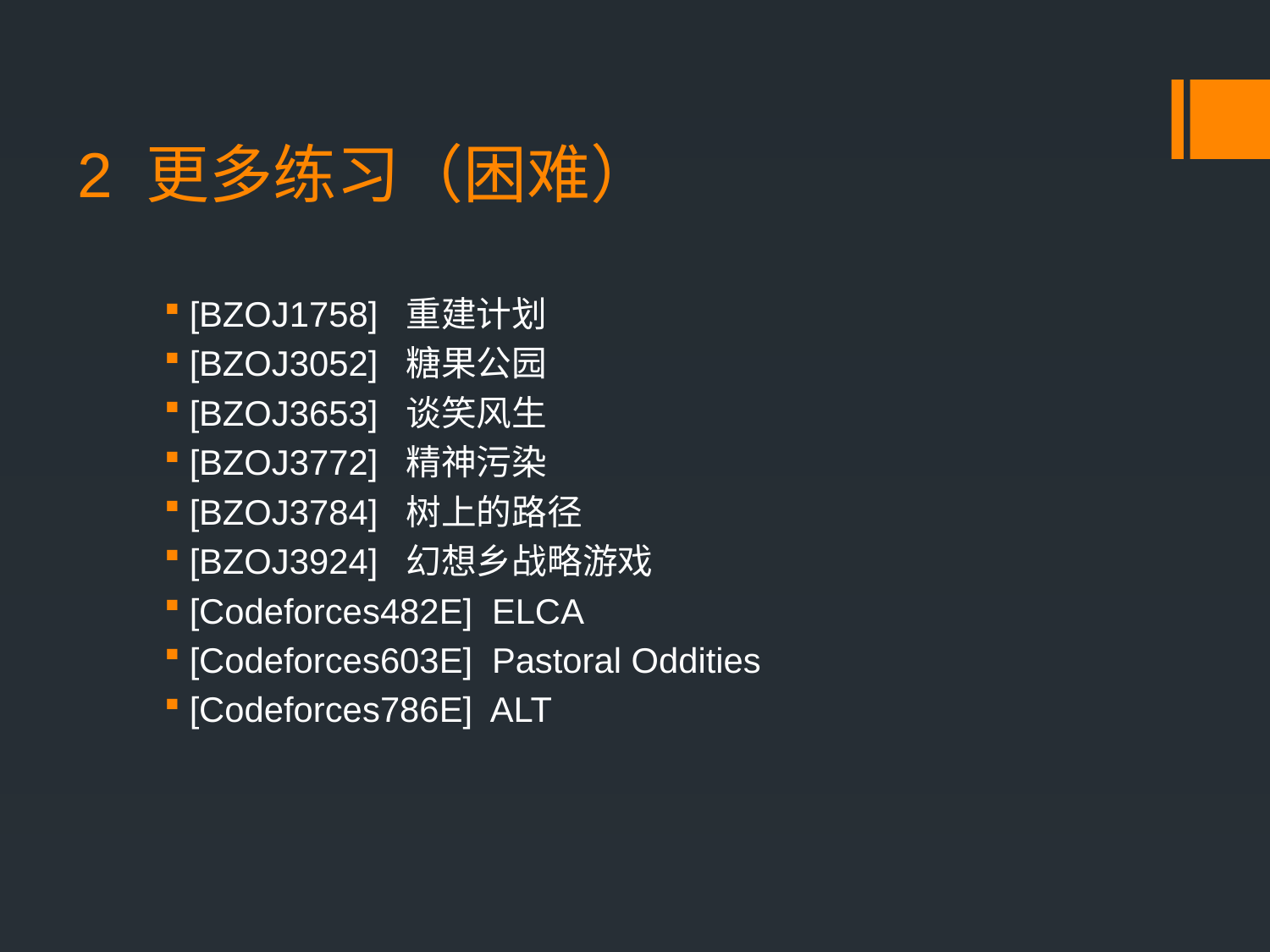

# 2 更多练习（困难）

[BZOJ1758]  重建计划
[BZOJ3052]  糖果公园
[BZOJ3653]  谈笑风生
[BZOJ3772]  精神污染
[BZOJ3784]  树上的路径
[BZOJ3924]  幻想乡战略游戏
[Codeforces482E]  ELCA
[Codeforces603E]  Pastoral Oddities
[Codeforces786E]  ALT